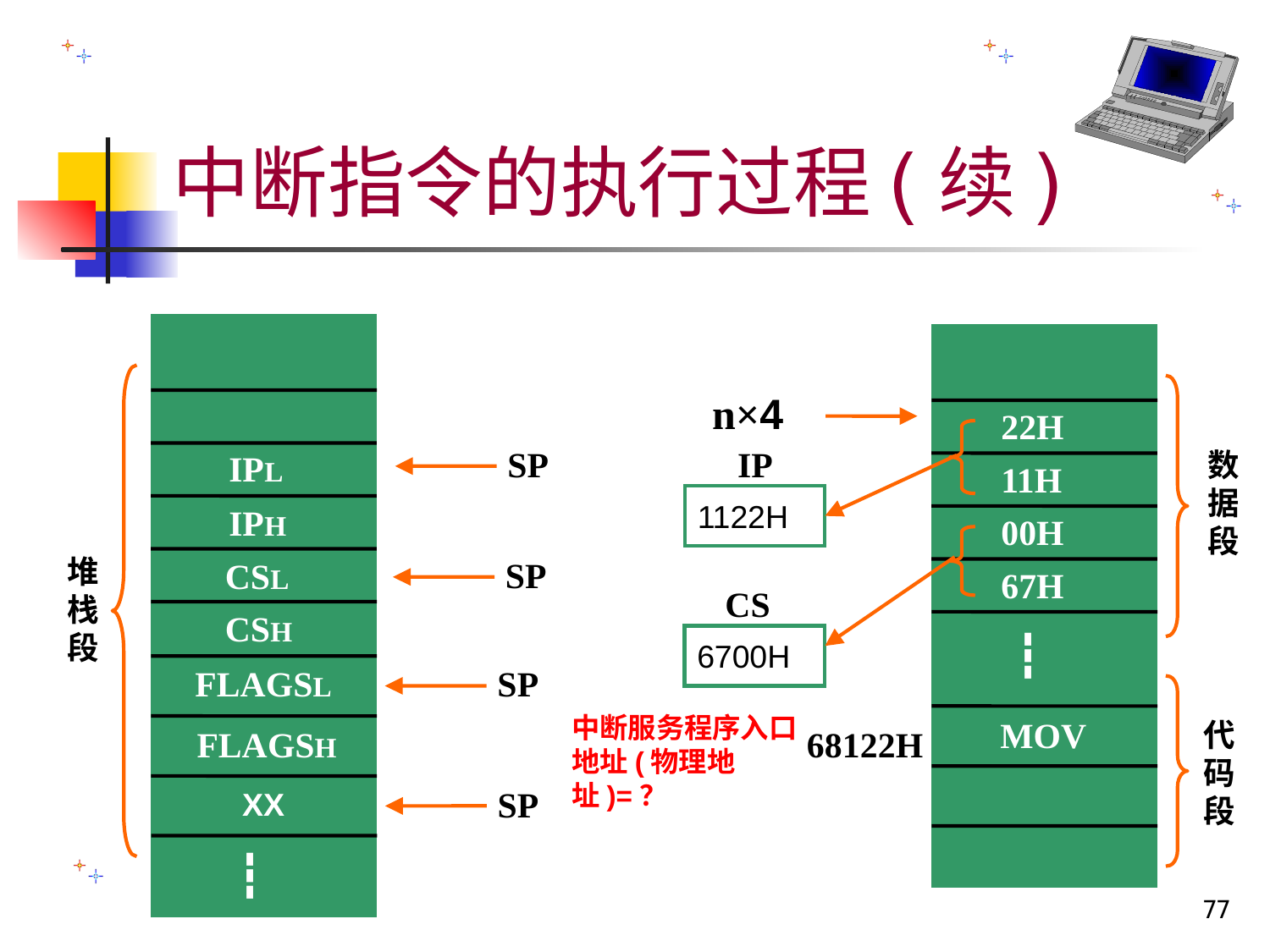

# 中断指令的执行过程(续)

n×4

22H

SP
IP
数据段
IPL

11H

1122H
IPH

00H

堆栈段
SP
CSL

67H

CS

CSH

┇
6700H
FLAGSL
SP

中断服务程序入口地址(物理地址)=？

MOV
代码段

68122H
FLAGSH

SP
XX

┇
77